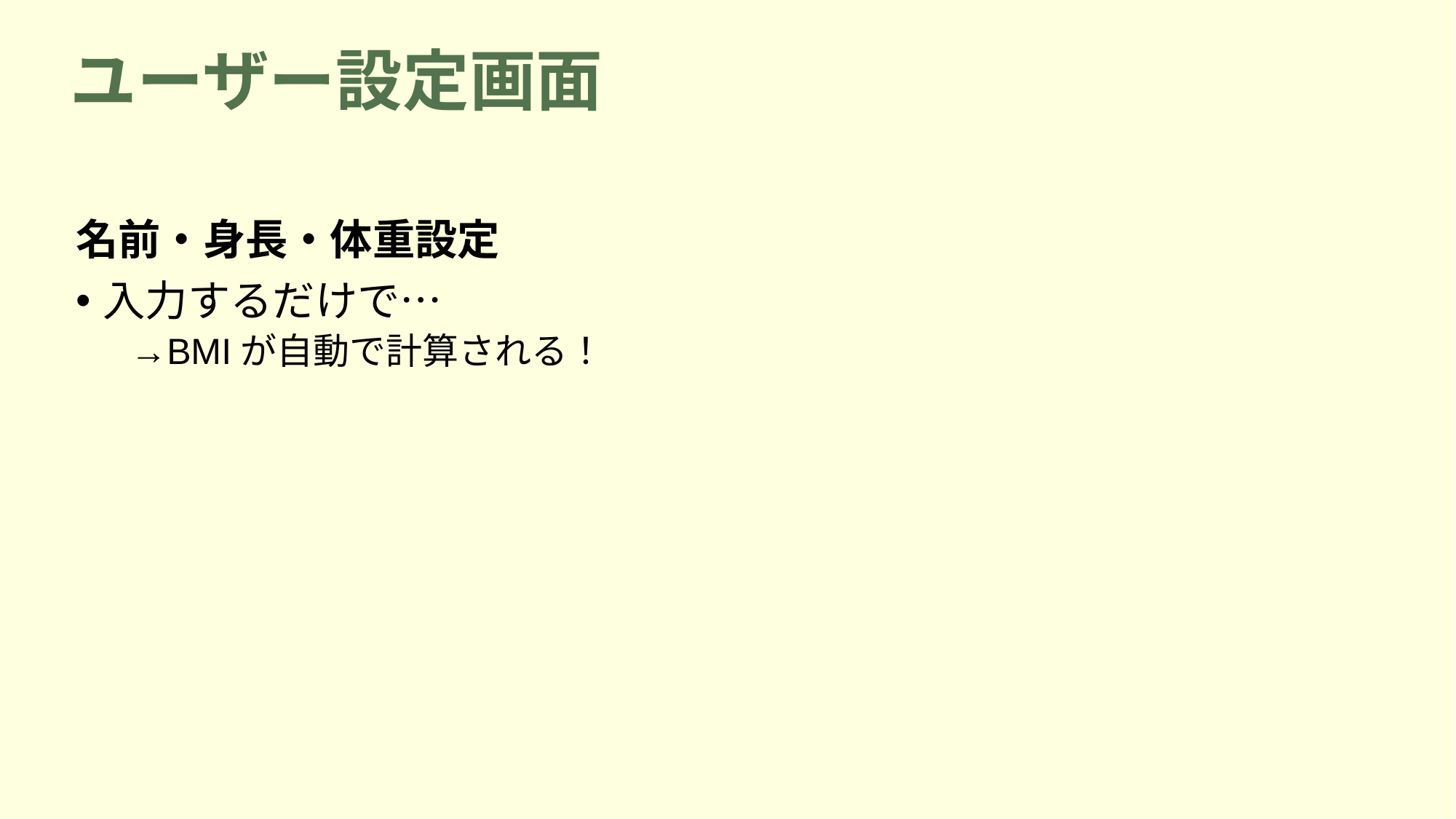

# ユーザー設定画面
名前・身長・体重設定
入力するだけで…
→BMIが自動で計算される！